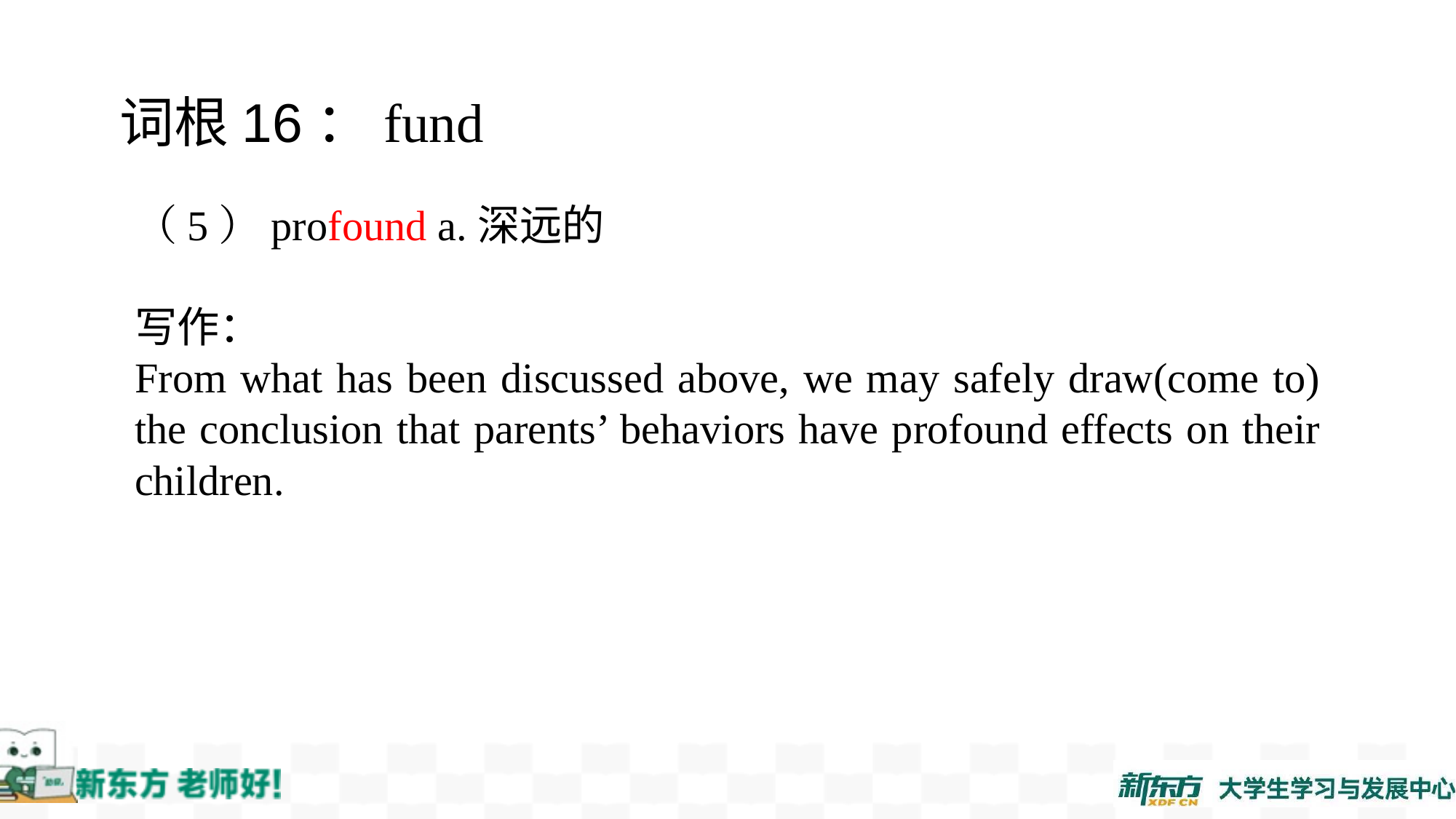

词根16：fund
（5）profound a.深远的

写作：
From what has been discussed above, we may safely draw(come to) the conclusion that parents’ behaviors have profound effects on their children.